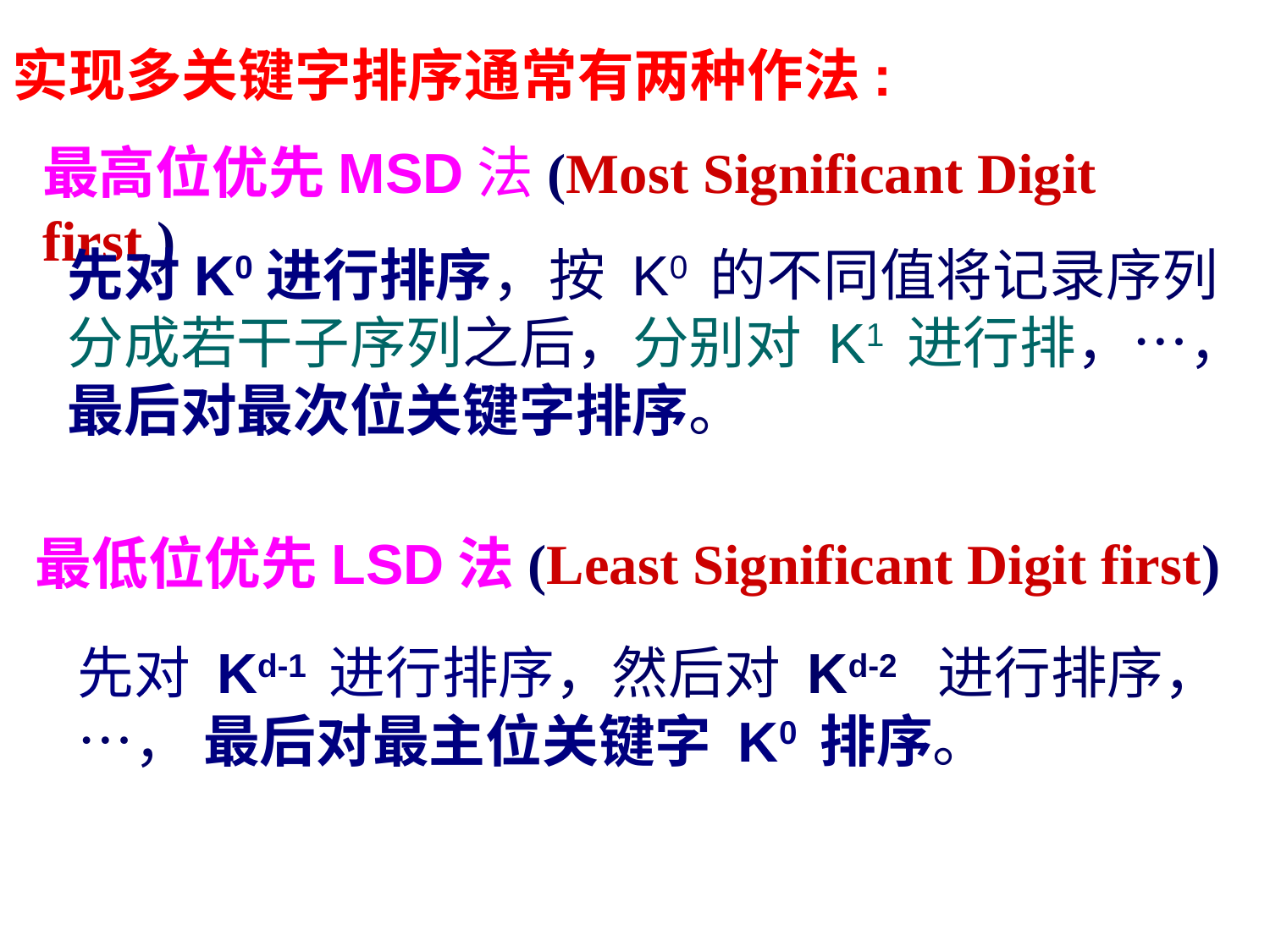

实现多关键字排序通常有两种作法:
最高位优先MSD法(Most Significant Digit first )
先对K0进行排序，按 K0 的不同值将记录序列分成若干子序列之后，分别对 K1 进行排，…， 最后对最次位关键字排序。
最低位优先LSD法(Least Significant Digit first)
先对 Kd-1 进行排序，然后对 Kd-2   进行排序， …， 最后对最主位关键字 K0 排序。